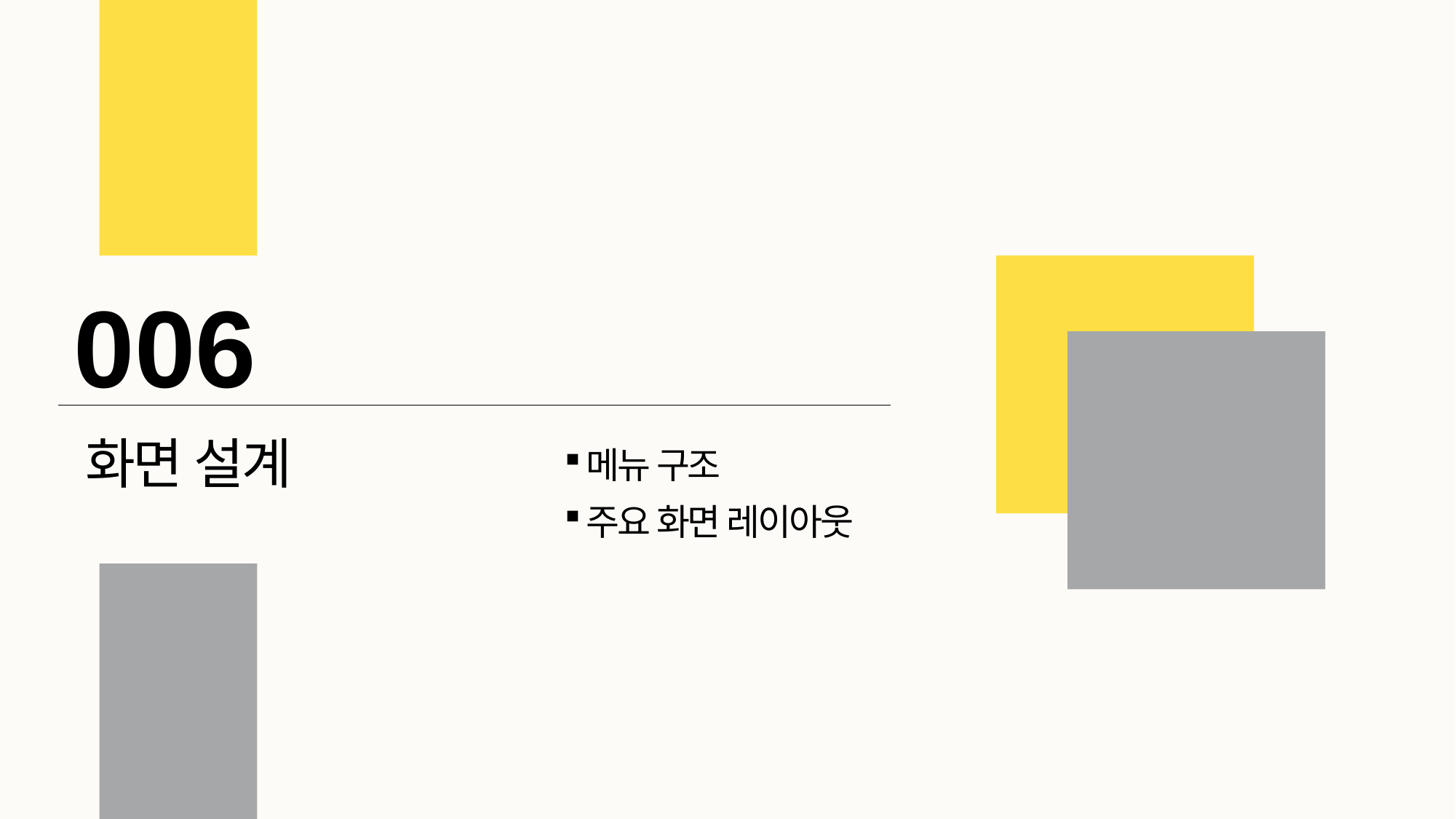

006

화면 설계
메뉴 구조
주요 화면 레이아웃